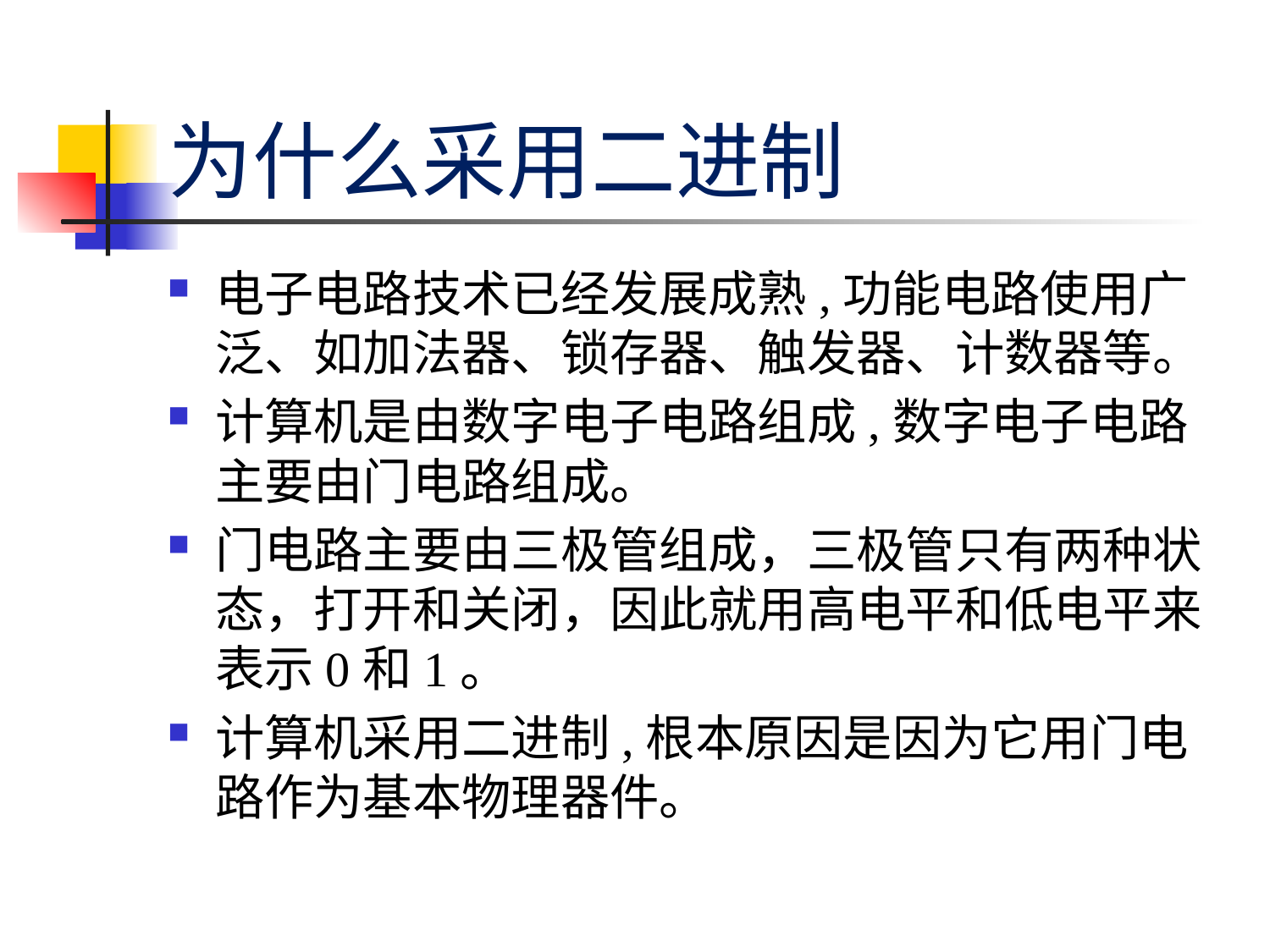

# 为什么采用二进制
电子电路技术已经发展成熟,功能电路使用广泛、如加法器、锁存器、触发器、计数器等。
计算机是由数字电子电路组成,数字电子电路主要由门电路组成。
门电路主要由三极管组成，三极管只有两种状态，打开和关闭，因此就用高电平和低电平来表示0和1。
计算机采用二进制,根本原因是因为它用门电路作为基本物理器件。